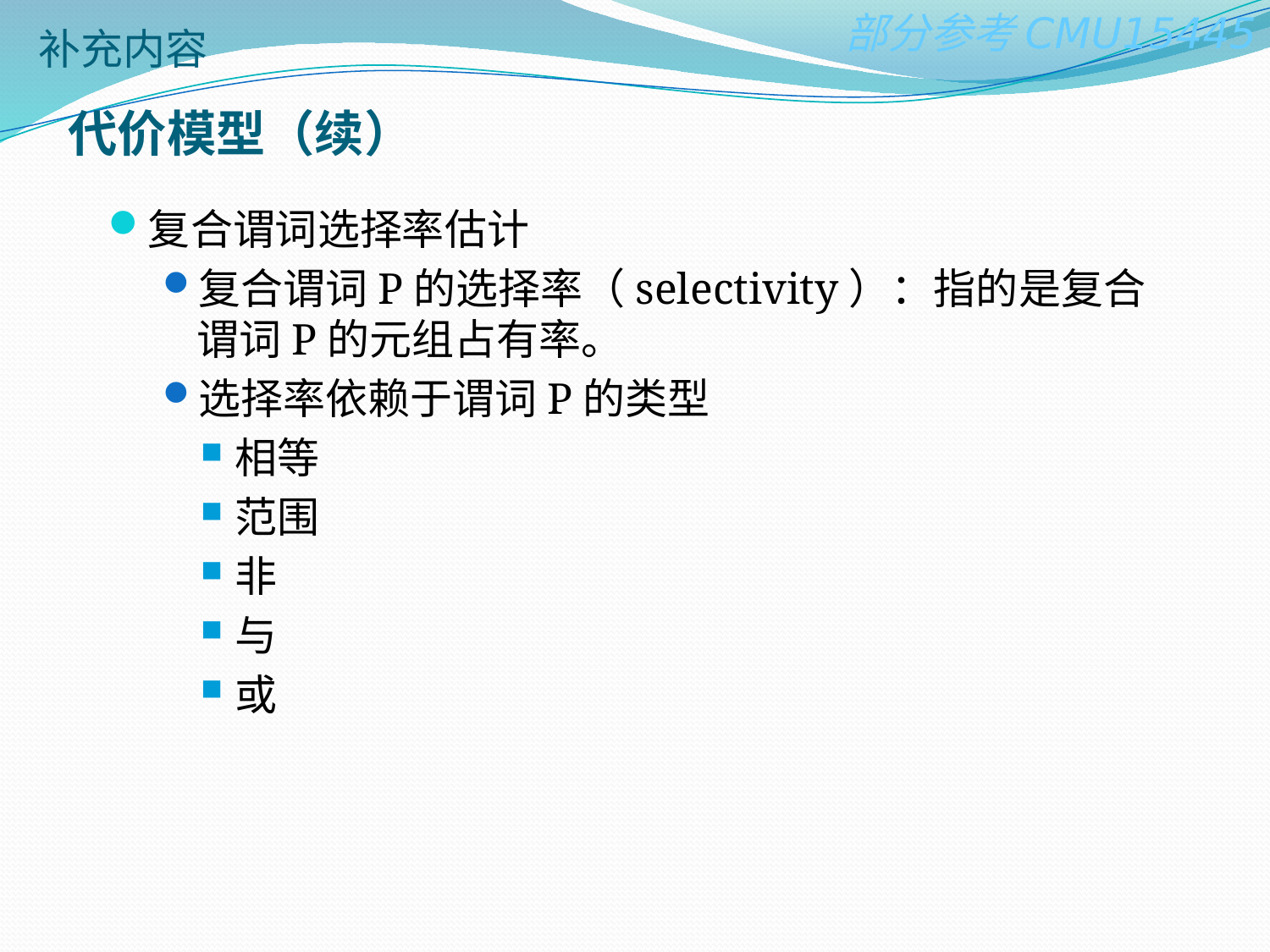

补充内容
代价模型（续）
复合谓词选择率估计
复合谓词P的选择率（selectivity）：指的是复合谓词P的元组占有率。
选择率依赖于谓词P的类型
相等
范围
非
与
或